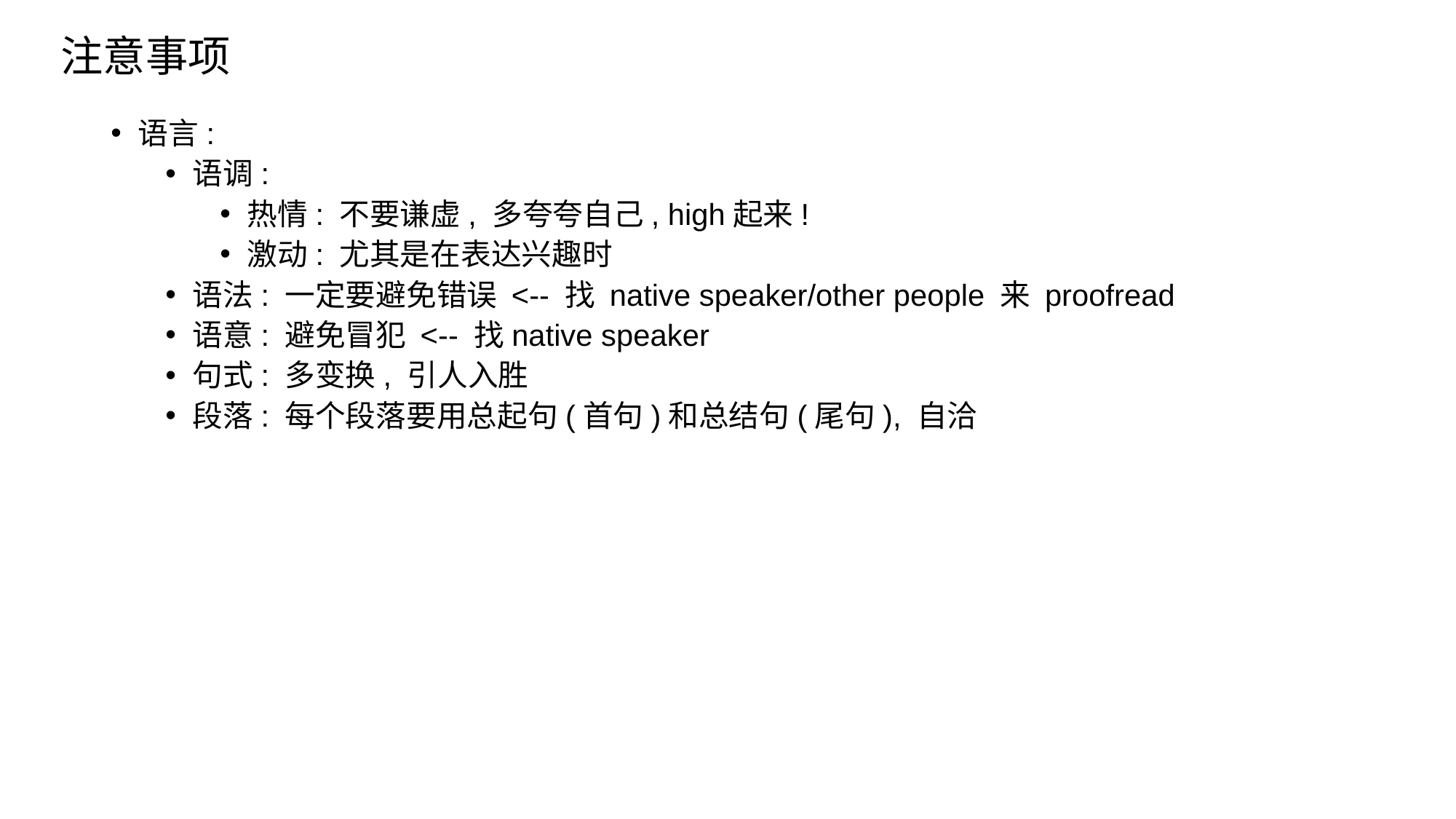

# 注意事项
语言:
语调:
热情: 不要谦虚, 多夸夸自己, high起来!
激动: 尤其是在表达兴趣时
语法: 一定要避免错误 <-- 找 native speaker/other people 来 proofread
语意: 避免冒犯 <-- 找native speaker
句式: 多变换, 引人入胜
段落: 每个段落要用总起句(首句)和总结句(尾句), 自洽